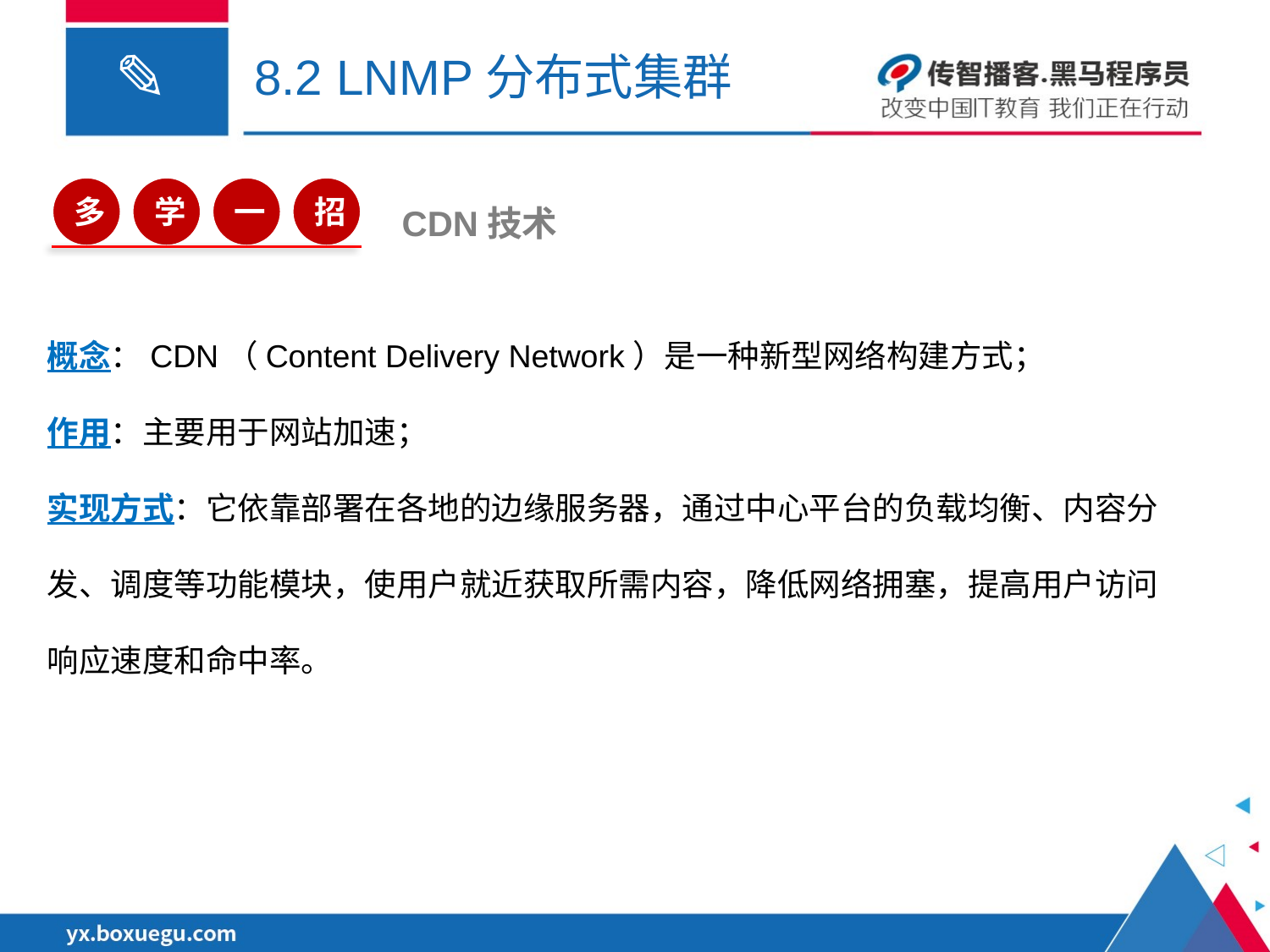

# 8.2 LNMP分布式集群
多
学
一
招
CDN技术
概念：CDN（Content Delivery Network）是一种新型网络构建方式；
作用：主要用于网站加速；
实现方式：它依靠部署在各地的边缘服务器，通过中心平台的负载均衡、内容分发、调度等功能模块，使用户就近获取所需内容，降低网络拥塞，提高用户访问响应速度和命中率。